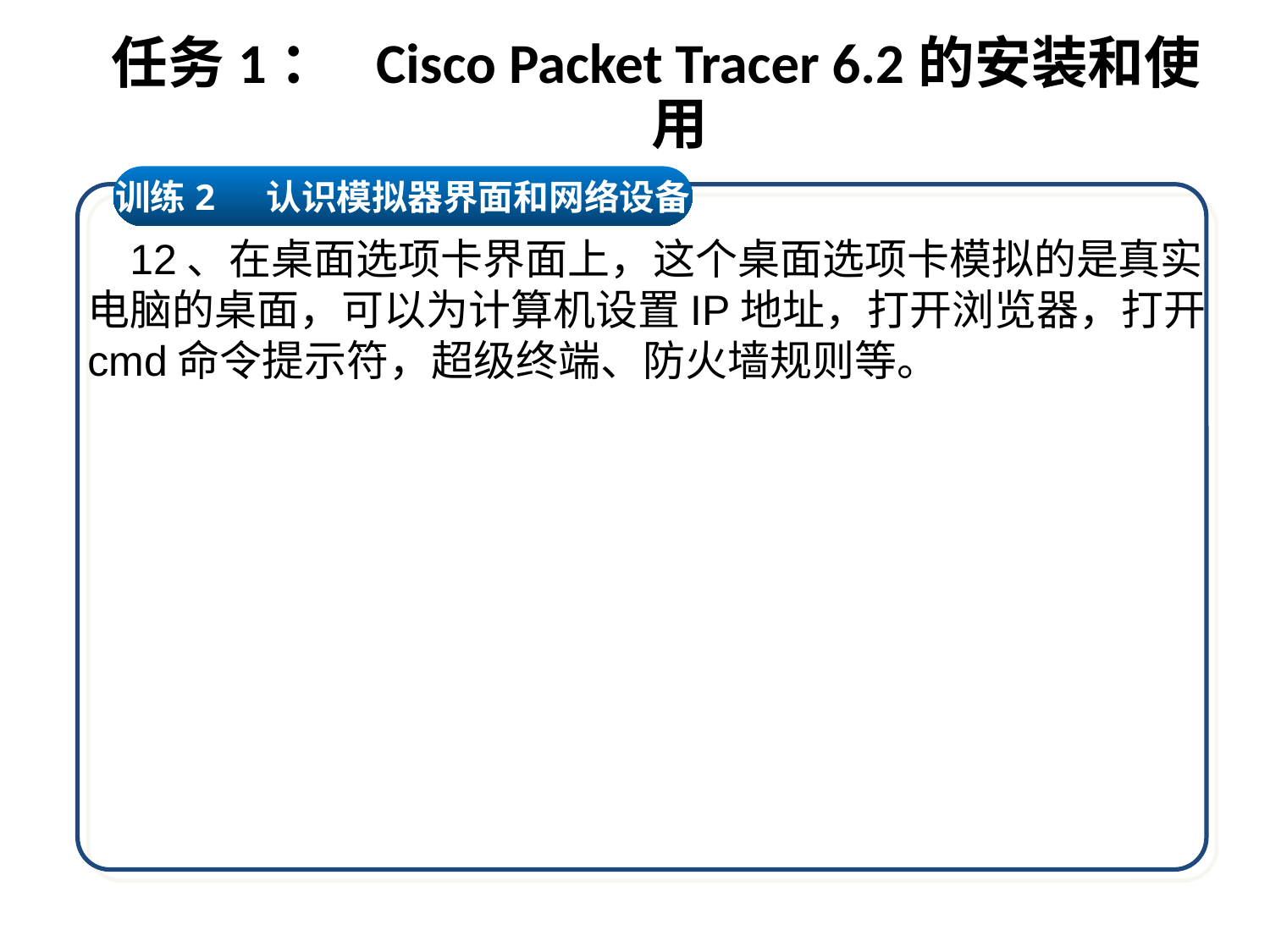

任务1：  Cisco Packet Tracer 6.2的安装和使用
训练2  认识模拟器界面和网络设备

12、在桌面选项卡界面上，这个桌面选项卡模拟的是真实电脑的桌面，可以为计算机设置IP地址，打开浏览器，打开cmd命令提示符，超级终端、防火墙规则等。